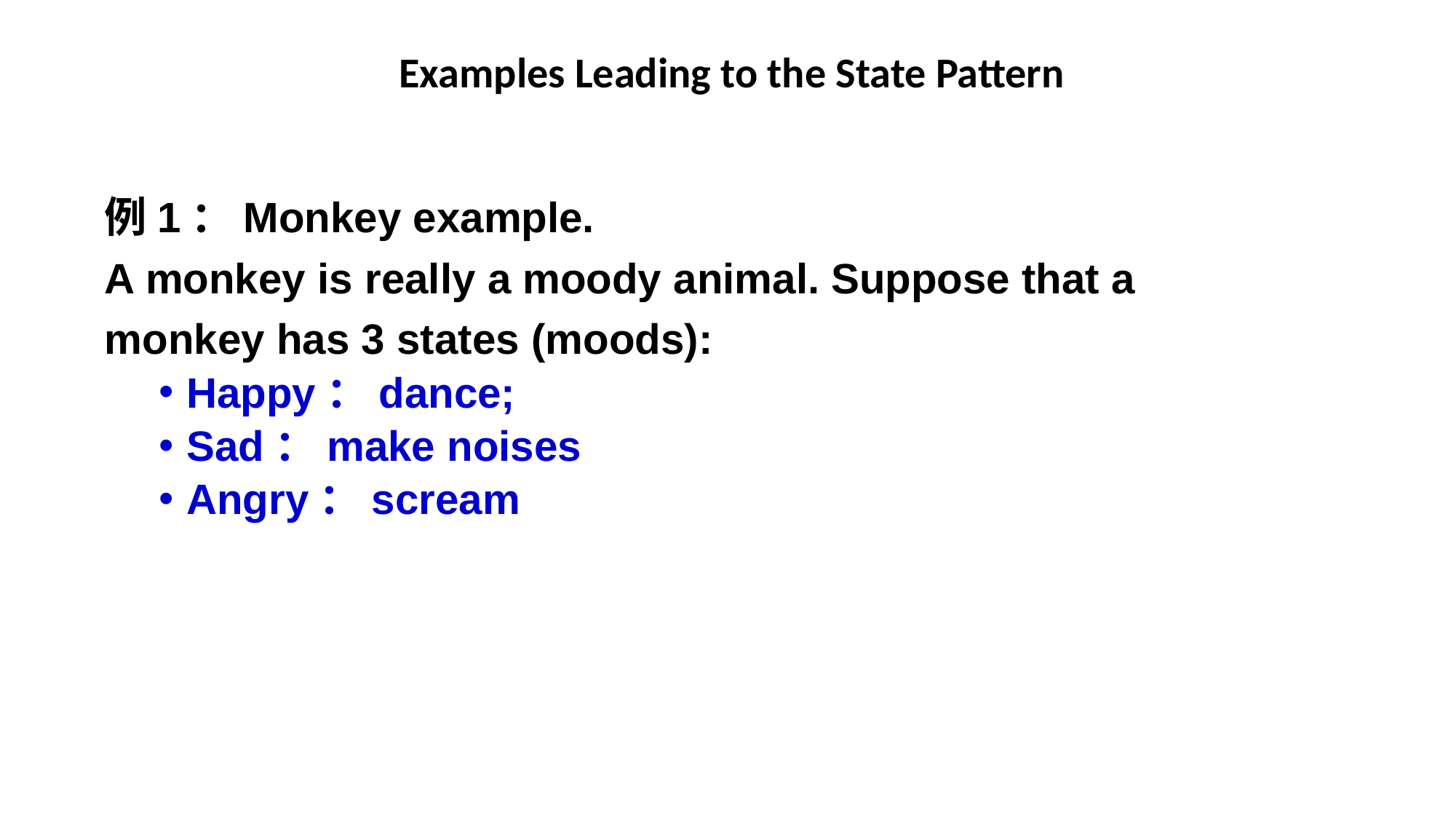

Examples Leading to the State Pattern
例1：Monkey example.
A monkey is really a moody animal. Suppose that a
monkey has 3 states (moods):
Happy：dance;
Sad：make noises
Angry：scream